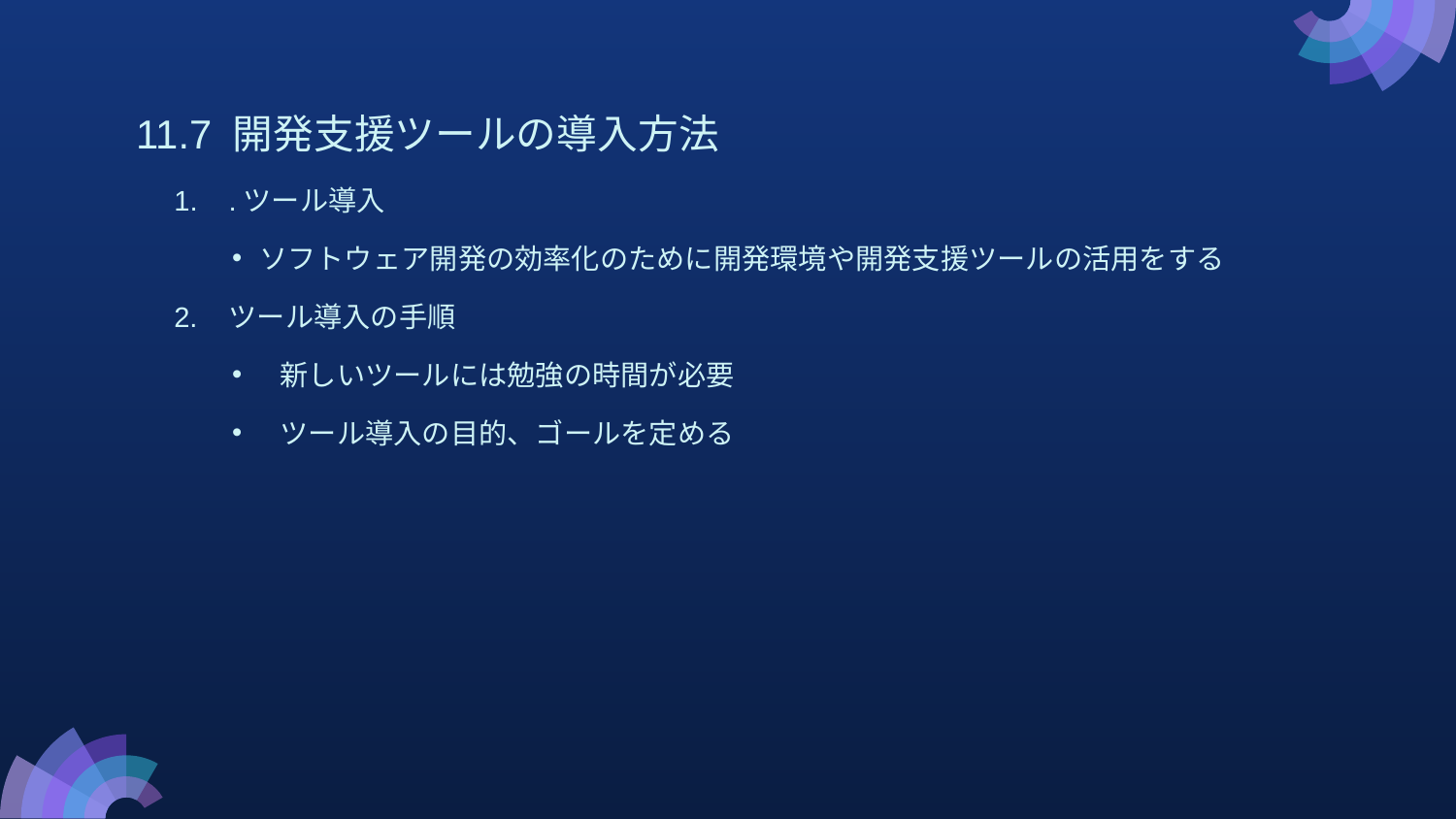

11.7 開発支援ツールの導入方法
.ツール導入
ソフトウェア開発の効率化のために開発環境や開発支援ツールの活用をする
ツール導入の手順
新しいツールには勉強の時間が必要
ツール導入の目的、ゴールを定める